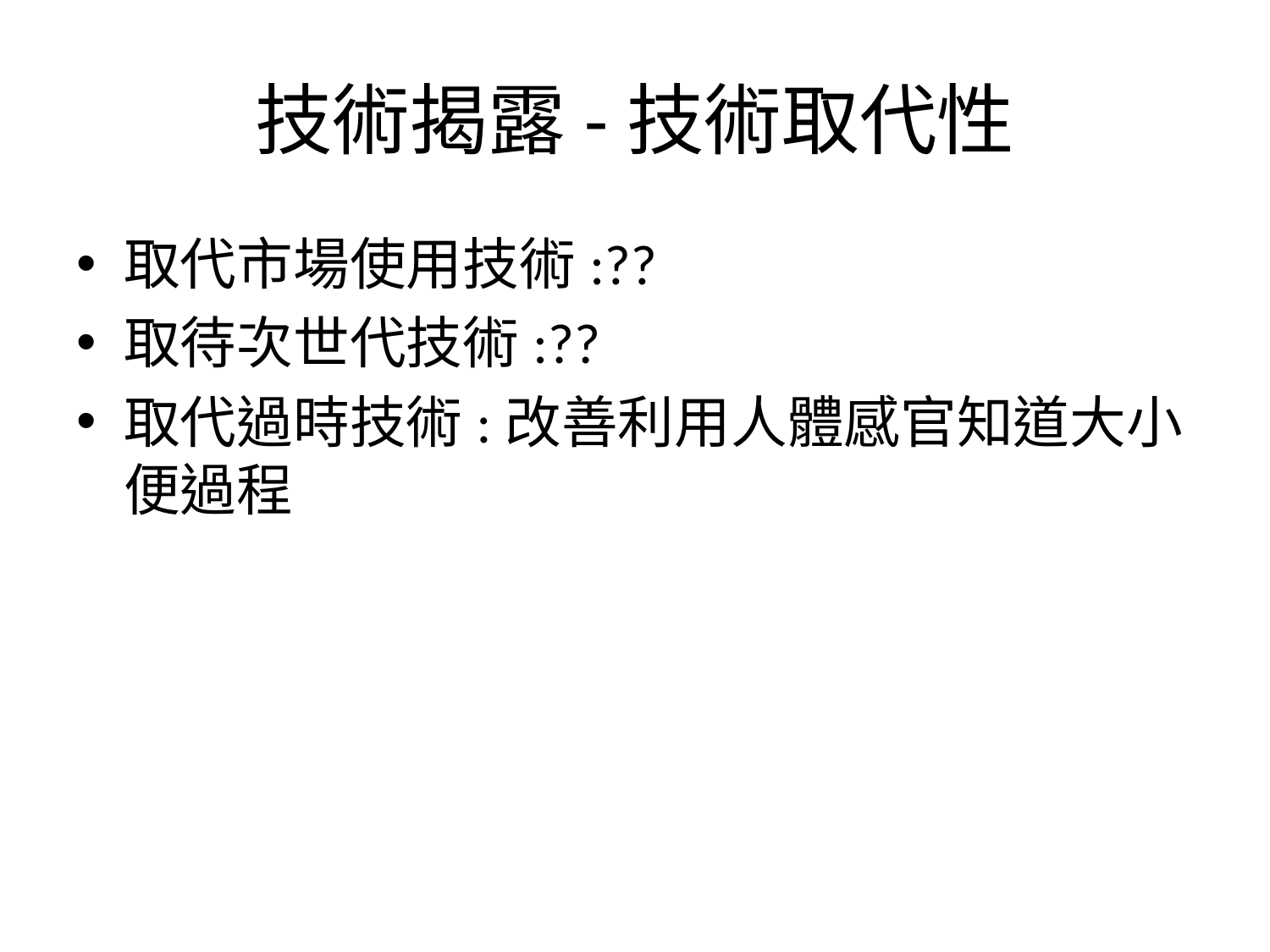

# 技術揭露-技術取代性
取代市場使用技術:??
取待次世代技術:??
取代過時技術:改善利用人體感官知道大小便過程